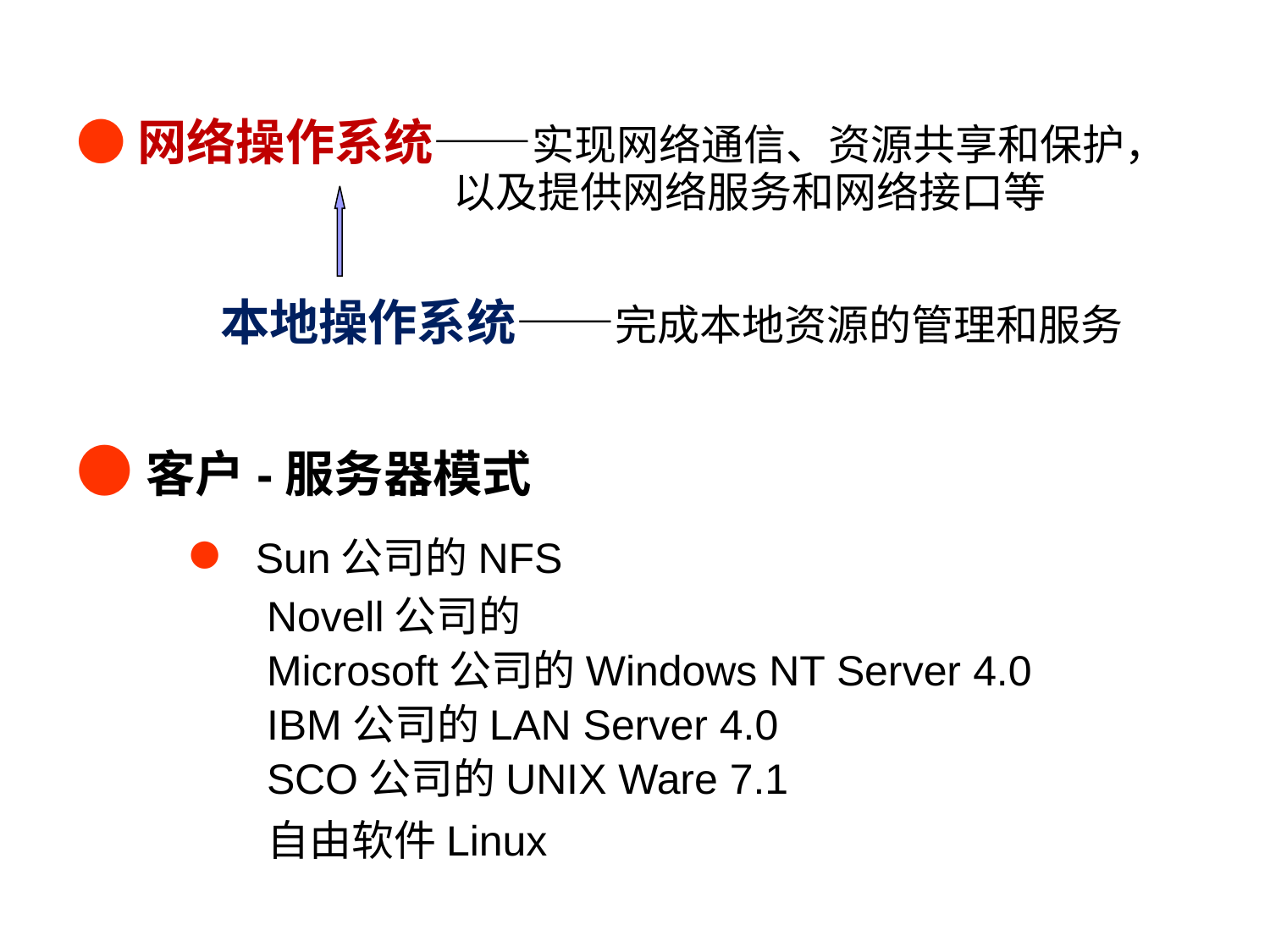

●网络操作系统——实现网络通信、资源共享和保护，			             以及提供网络服务和网络接口等

            本地操作系统——完成本地资源的管理和服务

●客户-服务器模式
       ●  Sun公司的NFS
Novell公司的
Microsoft公司的Windows NT Server 4.0
IBM公司的LAN Server 4.0
SCO公司的UNIX Ware 7.1
自由软件Linux